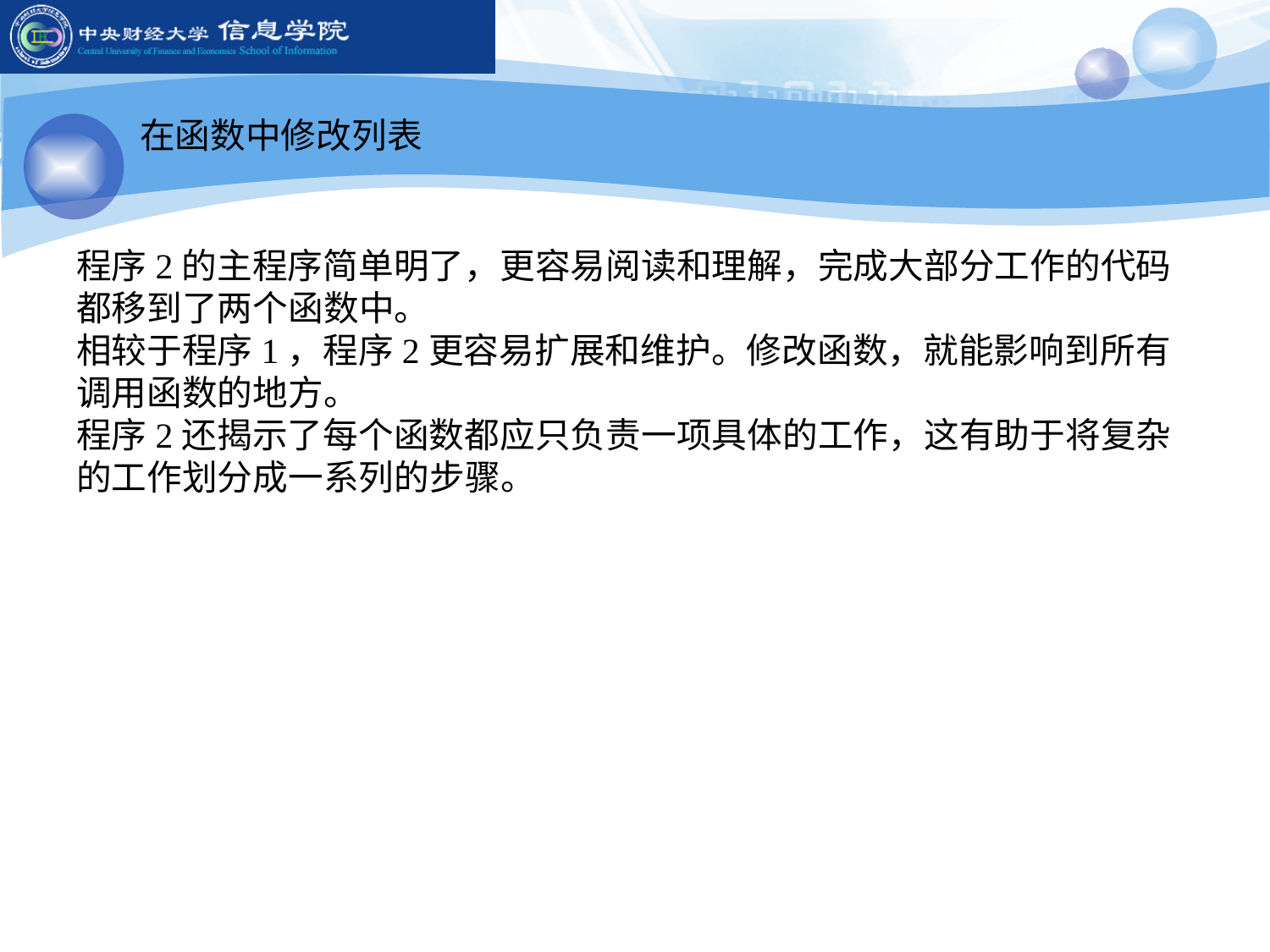

在函数中修改列表
程序2的主程序简单明了，更容易阅读和理解，完成大部分工作的代码都移到了两个函数中。
相较于程序1，程序2更容易扩展和维护。修改函数，就能影响到所有调用函数的地方。
程序2还揭示了每个函数都应只负责一项具体的工作，这有助于将复杂的工作划分成一系列的步骤。